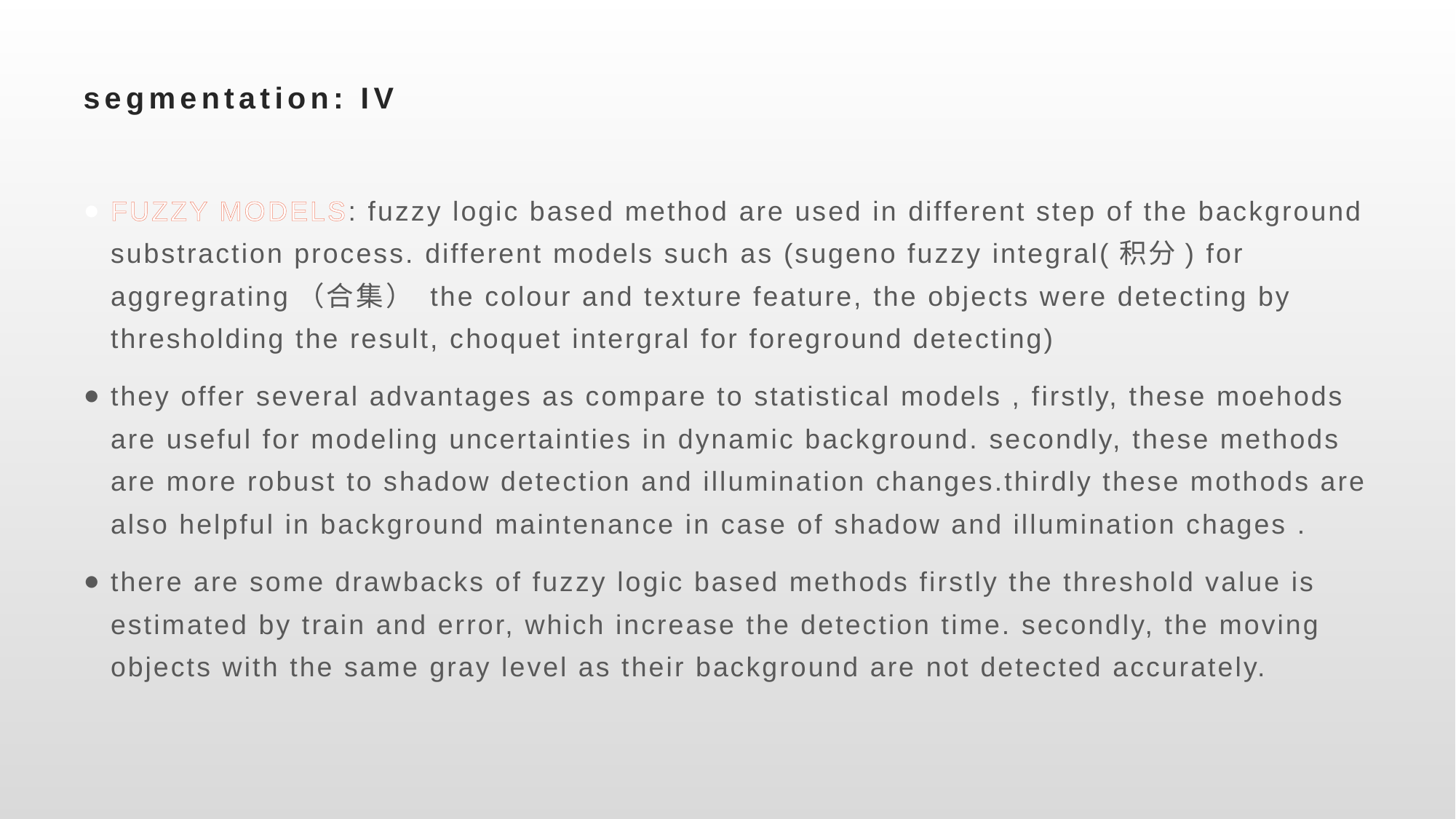

# segmentation: IV
FUZZY MODELS: fuzzy logic based method are used in different step of the background substraction process. different models such as (sugeno fuzzy integral(积分) for aggregrating（合集） the colour and texture feature, the objects were detecting by thresholding the result, choquet intergral for foreground detecting)
they offer several advantages as compare to statistical models , firstly, these moehods are useful for modeling uncertainties in dynamic background. secondly, these methods are more robust to shadow detection and illumination changes.thirdly these mothods are also helpful in background maintenance in case of shadow and illumination chages .
there are some drawbacks of fuzzy logic based methods firstly the threshold value is estimated by train and error, which increase the detection time. secondly, the moving objects with the same gray level as their background are not detected accurately.